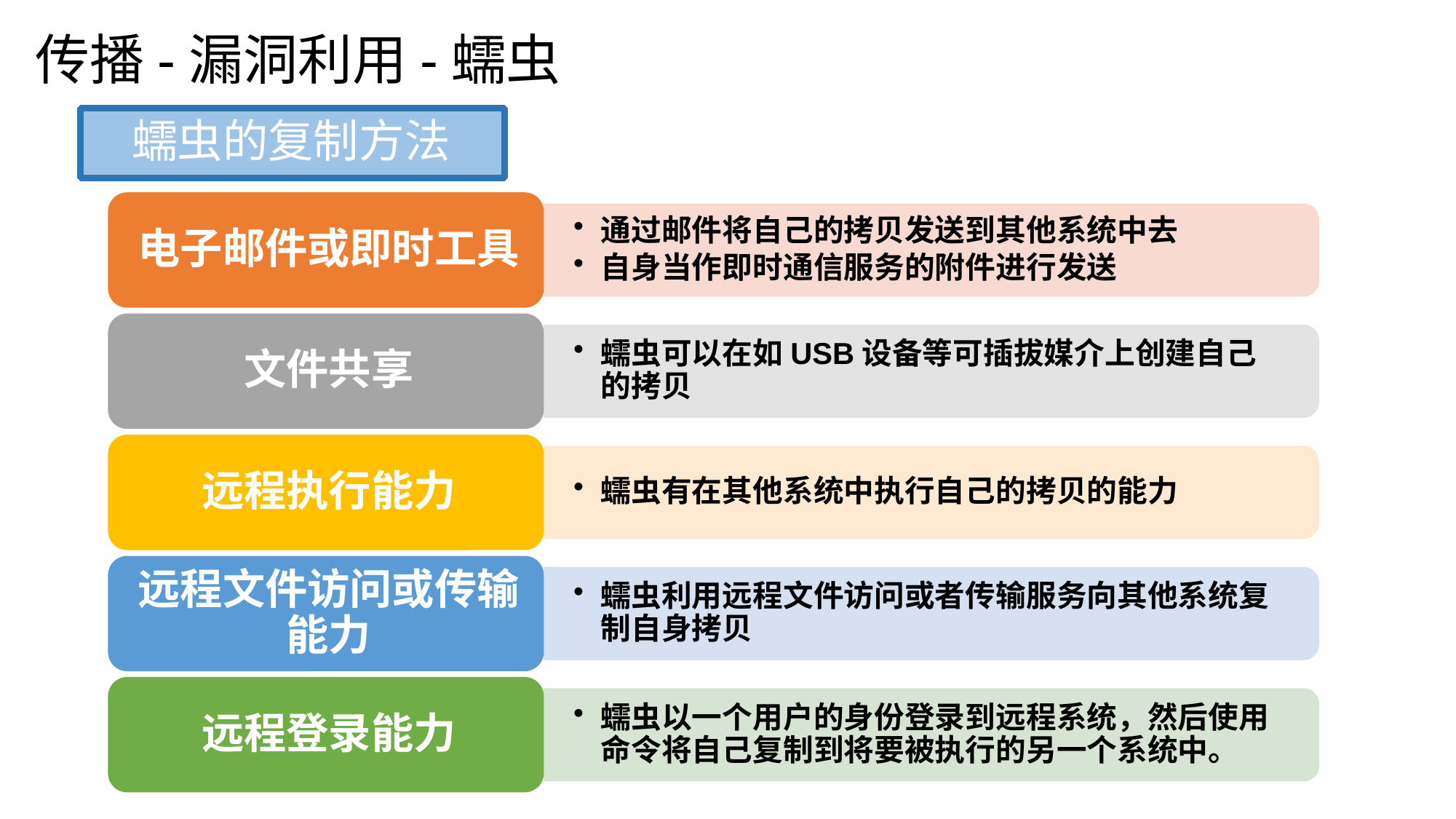

传播-漏洞利用-蠕虫

蠕虫的复制方法
通过邮件将自己的拷贝发送到其他系统中去
自身当作即时通信服务的附件进行发送
电子邮件或即时工具
蠕虫可以在如USB设备等可插拔媒介上创建自己的拷贝
文件共享
蠕虫有在其他系统中执行自己的拷贝的能力
远程执行能力
蠕虫利用远程文件访问或者传输服务向其他系统复制自身拷贝
远程文件访问或传输能力
蠕虫以一个用户的身份登录到远程系统，然后使用命令将自己复制到将要被执行的另一个系统中。
远程登录能力